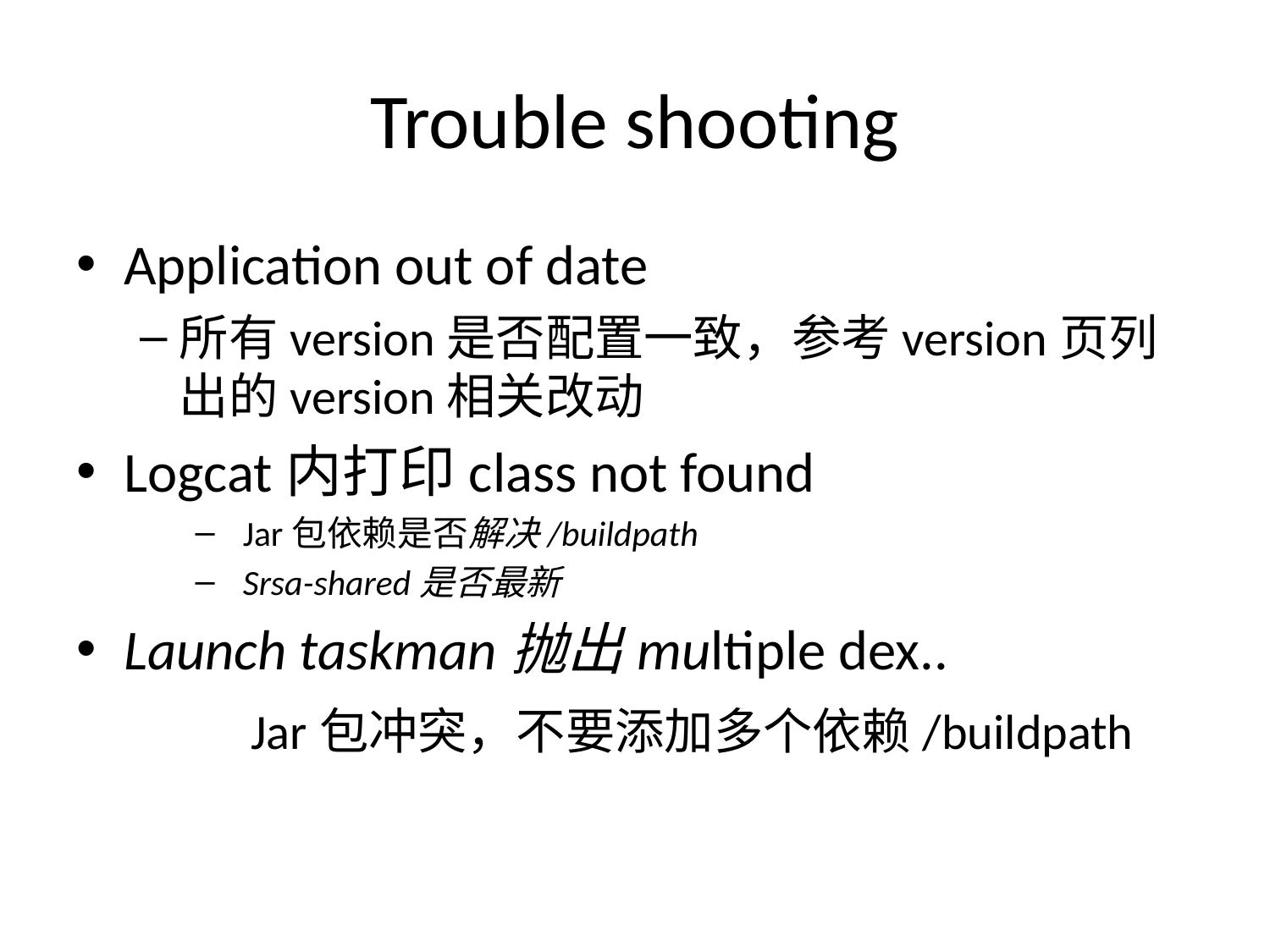

# Trouble shooting
Application out of date
所有version是否配置一致，参考version页列出的version相关改动
Logcat内打印class not found
Jar包依赖是否解决/buildpath
Srsa-shared是否最新
Launch taskman抛出multiple dex..
		Jar包冲突，不要添加多个依赖/buildpath